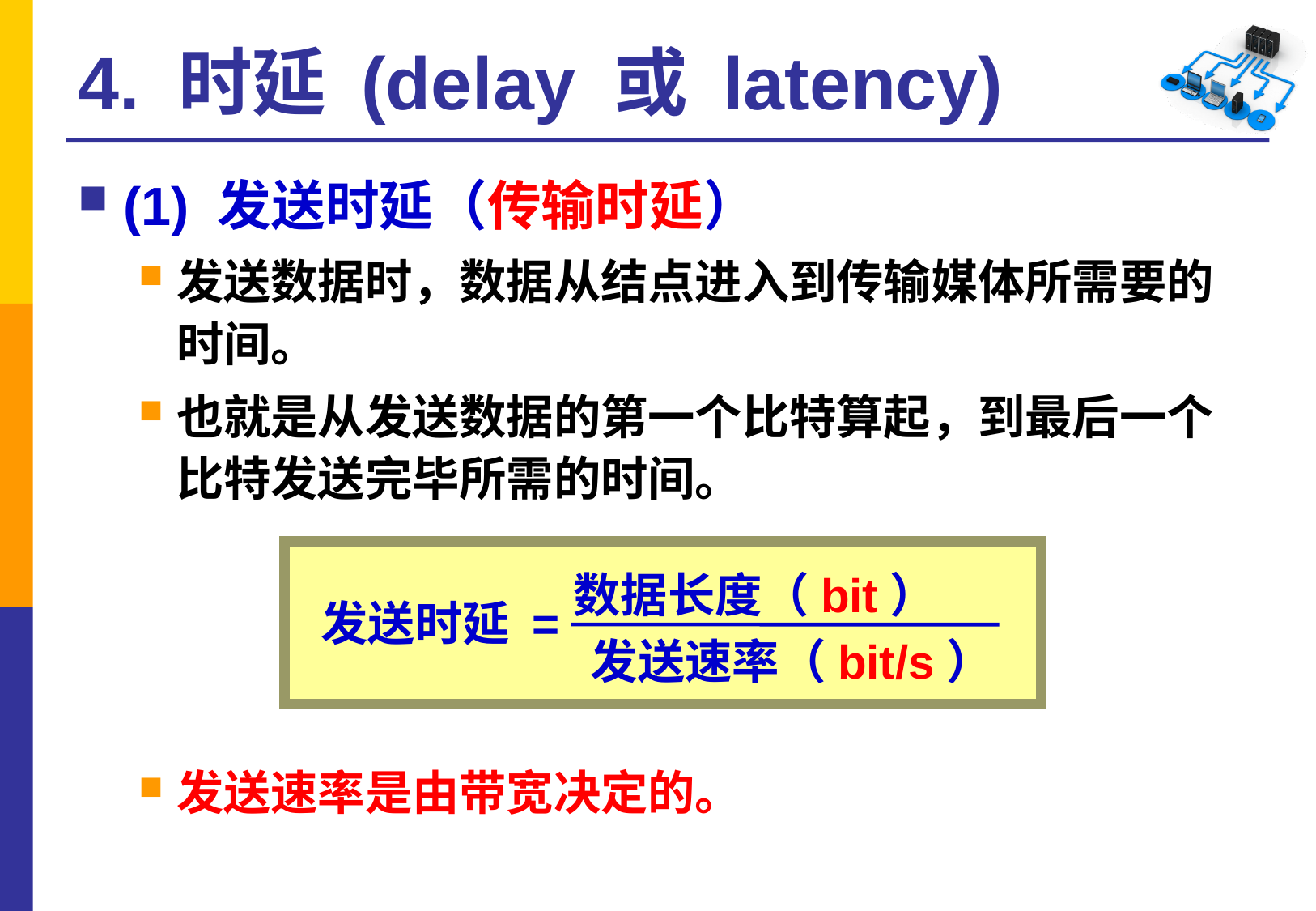

# 4. 时延 (delay 或 latency)
(1) 发送时延（传输时延）
发送数据时，数据从结点进入到传输媒体所需要的时间。
也就是从发送数据的第一个比特算起，到最后一个比特发送完毕所需的时间。

发送速率是由带宽决定的。

数据长度（bit）
发送时延 =

发送速率（bit/s）